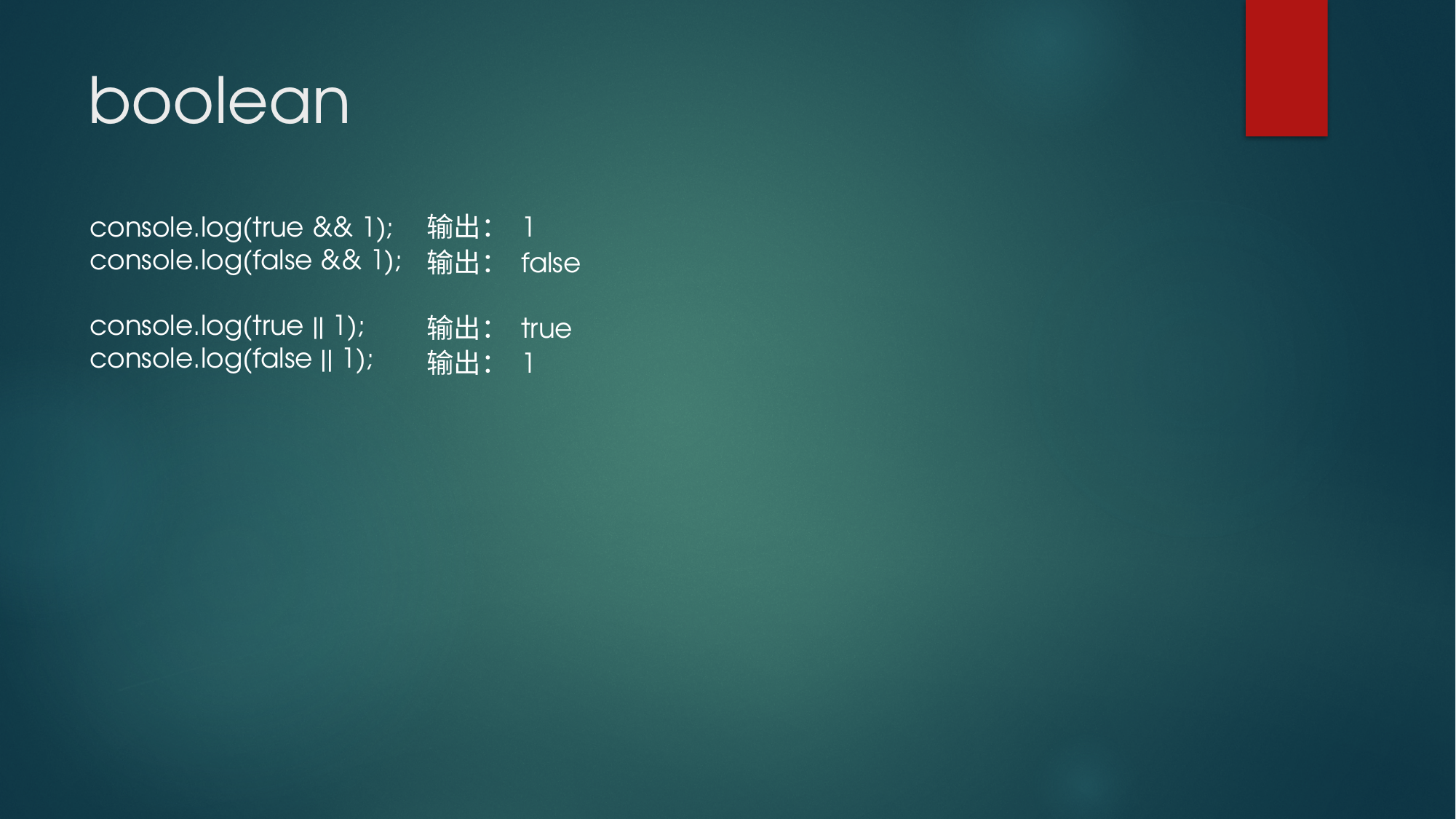

# boolean
console.log(true && 1);
console.log(false && 1);
console.log(true || 1);
console.log(false || 1);
输出： 1
输出： false
输出： true
输出： 1